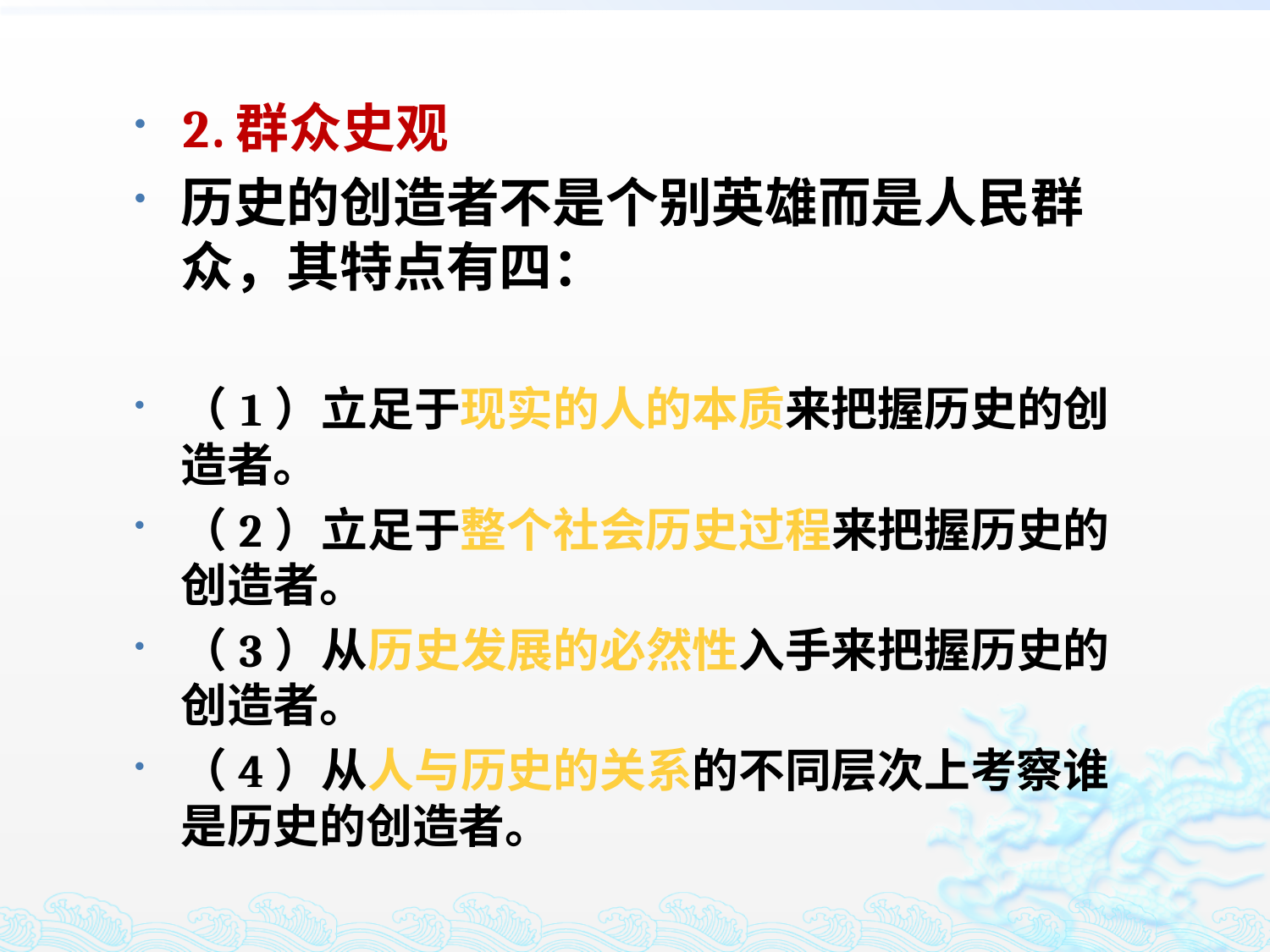

2.群众史观
历史的创造者不是个别英雄而是人民群众，其特点有四：

（1）立足于现实的人的本质来把握历史的创造者。
（2）立足于整个社会历史过程来把握历史的创造者。
（3）从历史发展的必然性入手来把握历史的创造者。
（4）从人与历史的关系的不同层次上考察谁是历史的创造者。